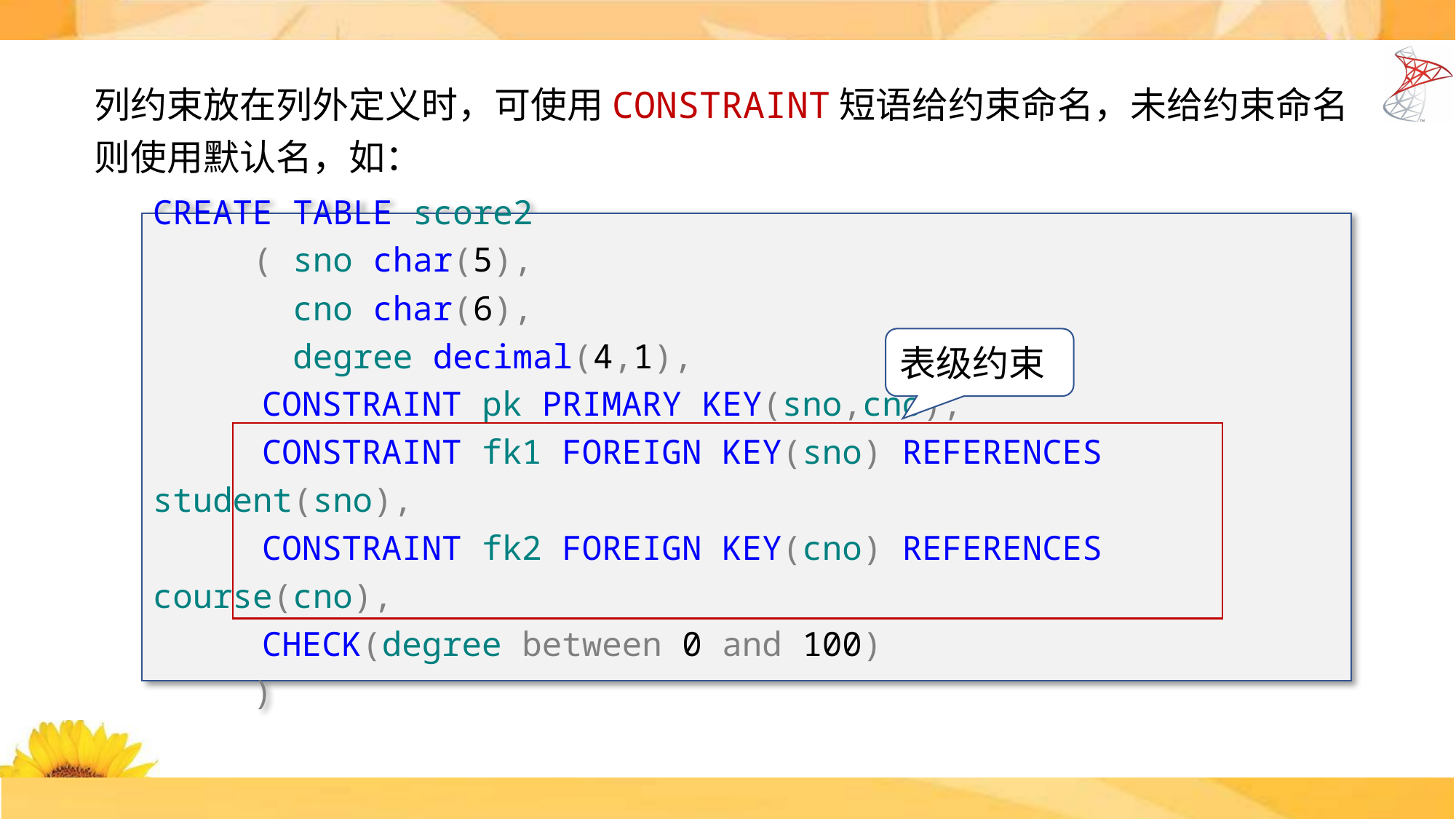

列约束放在列外定义时，可使用CONSTRAINT短语给约束命名，未给约束命名则使用默认名，如：

CREATE TABLE score2
     ( sno char(5),
       cno char(6),
       degree decimal(4,1),
 	CONSTRAINT pk PRIMARY KEY(sno,cno),
	CONSTRAINT fk1 FOREIGN KEY(sno) REFERENCES student(sno),
     	CONSTRAINT fk2 FOREIGN KEY(cno) REFERENCES course(cno),
     	CHECK(degree between 0 and 100)
     )

表级约束